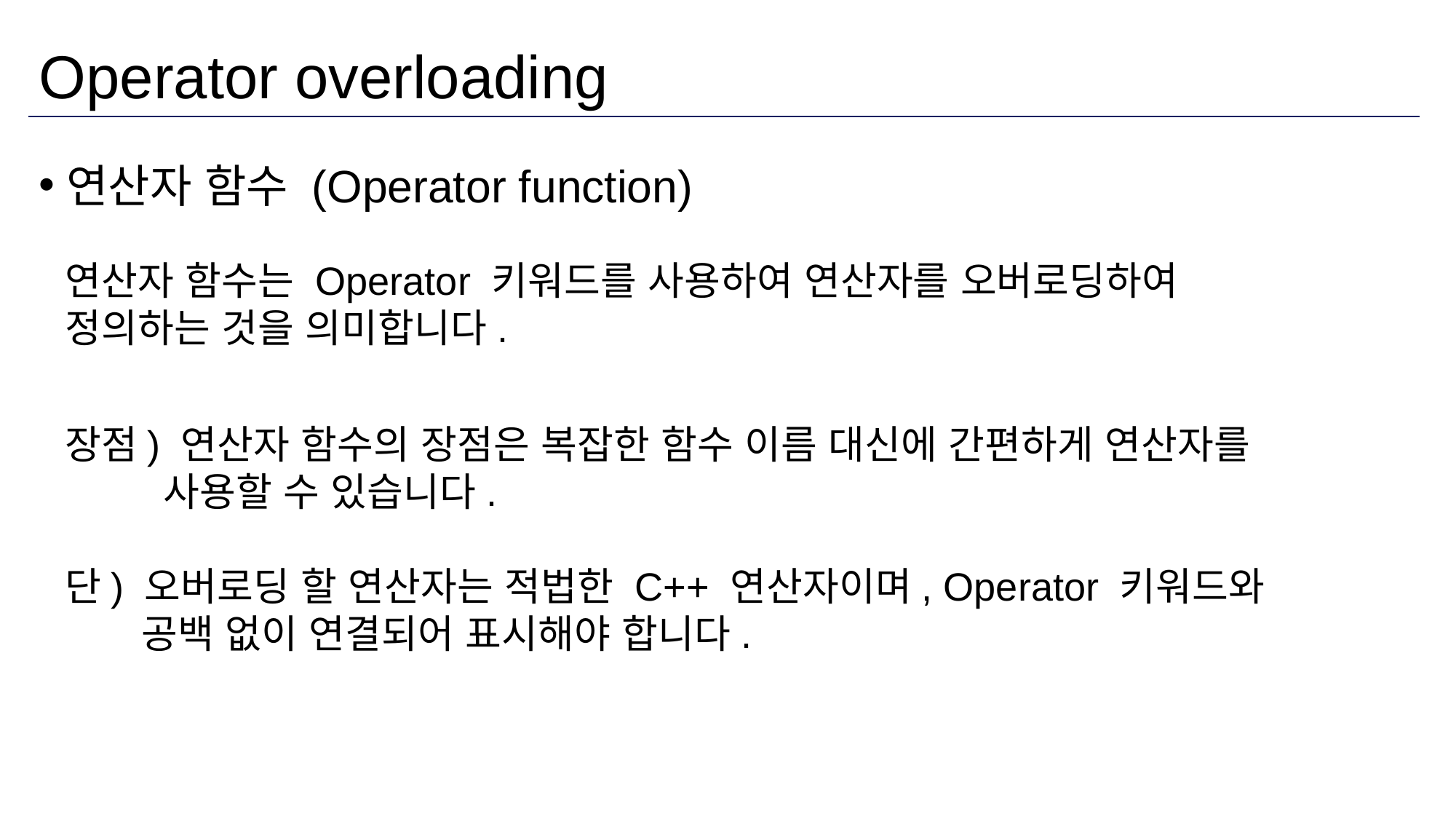

# Operator overloading
연산자 함수 (Operator function)
연산자 함수는 Operator 키워드를 사용하여 연산자를 오버로딩하여
정의하는 것을 의미합니다.

장점) 연산자 함수의 장점은 복잡한 함수 이름 대신에 간편하게 연산자를
        사용할 수 있습니다.

단) 오버로딩 할 연산자는 적법한 C++ 연산자이며, Operator 키워드와
      공백 없이 연결되어 표시해야 합니다.